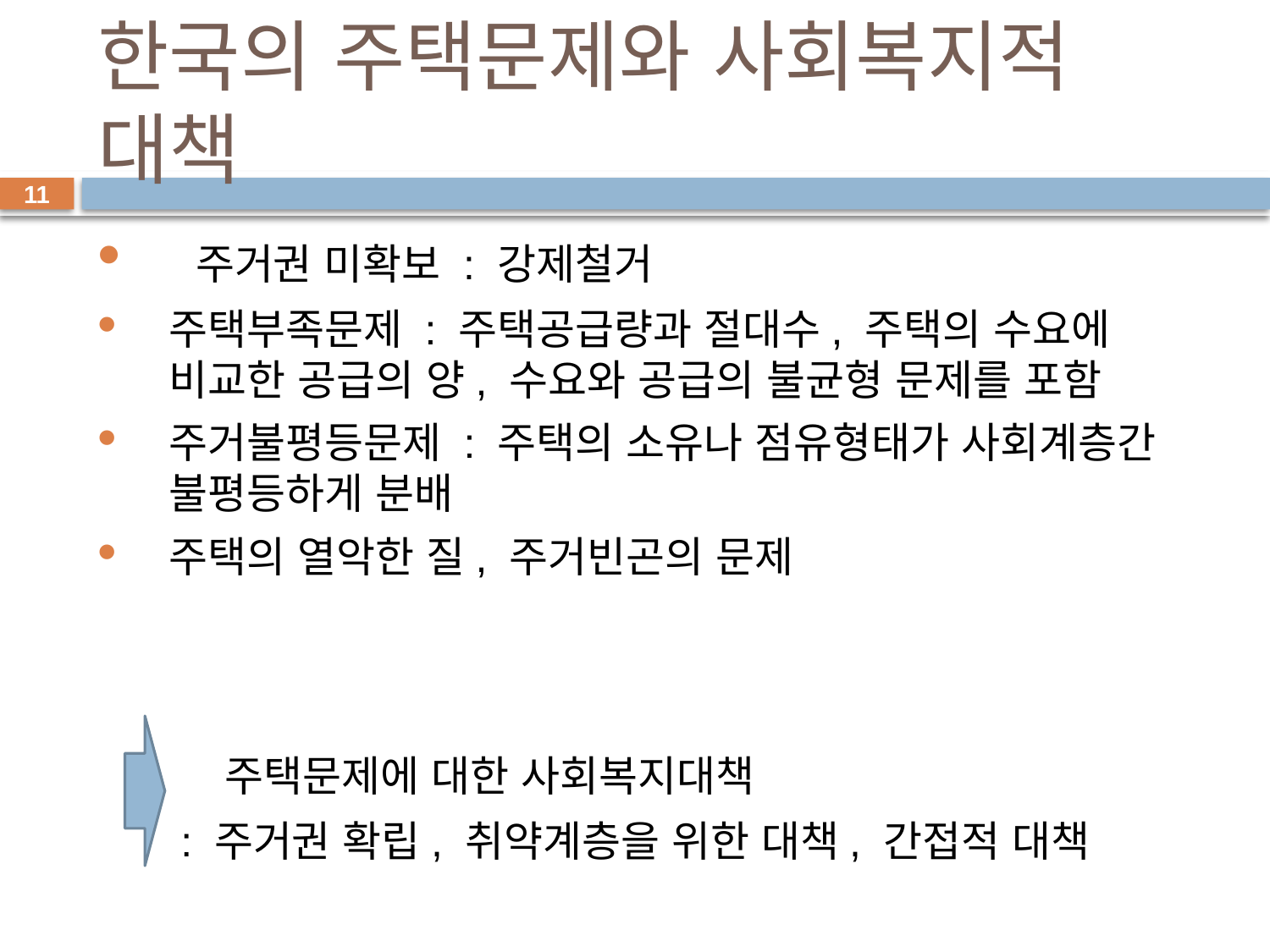

# 한국의 주택문제와 사회복지적 대책
11
 주거권 미확보 : 강제철거
주택부족문제 : 주택공급량과 절대수, 주택의 수요에 비교한 공급의 양, 수요와 공급의 불균형 문제를 포함
주거불평등문제 : 주택의 소유나 점유형태가 사회계층간 불평등하게 분배
주택의 열악한 질, 주거빈곤의 문제

        주택문제에 대한 사회복지대책
       : 주거권 확립, 취약계층을 위한 대책, 간접적 대책